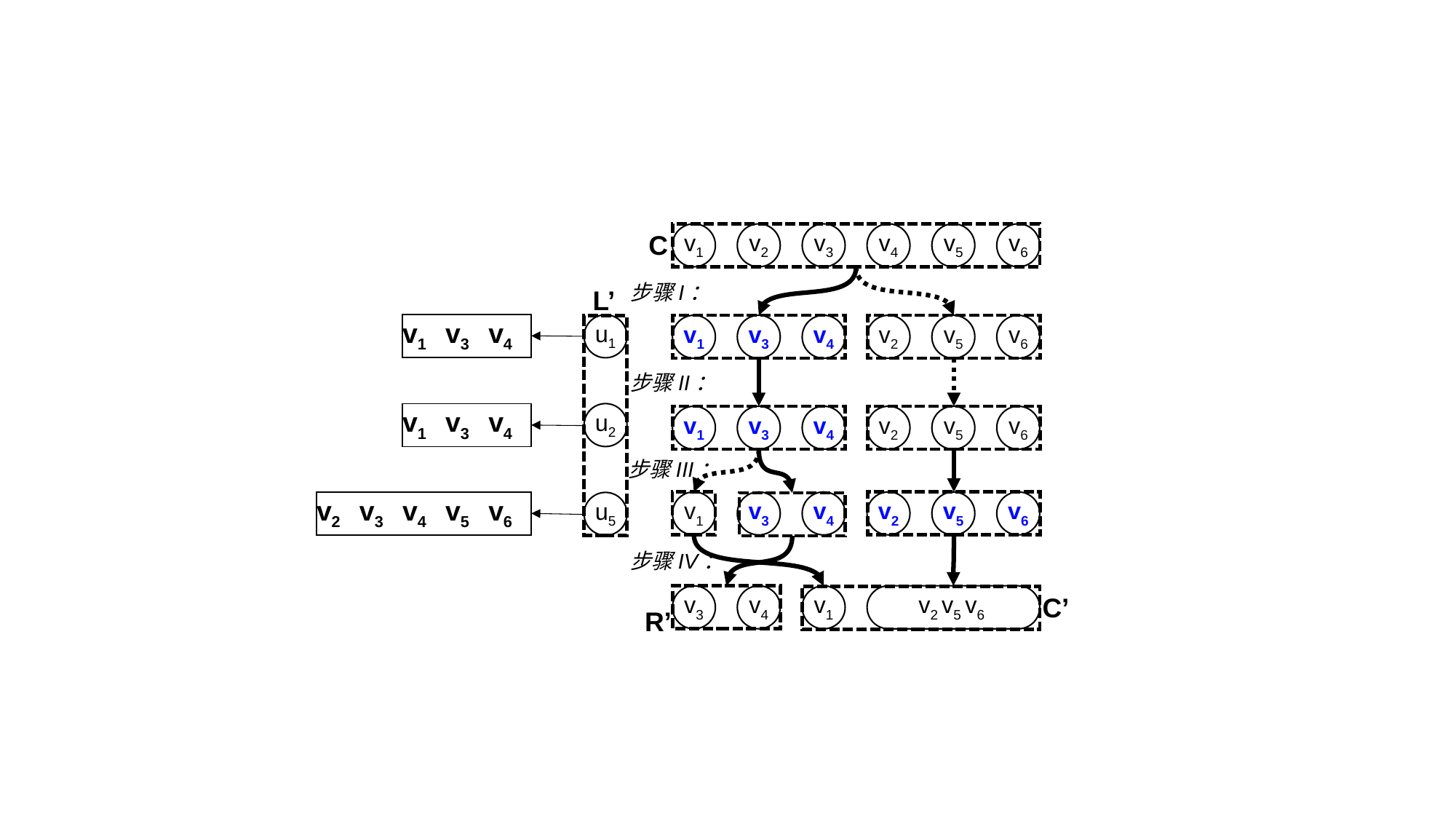

v1
v2
v3
v4
v5
v6

C
步骤I：
L’
| v1 | v3 | v4 |
| --- | --- | --- |
u1
v1
v3
v4
v2
v5
v6

步骤II：
| v1 | v3 | v4 |
| --- | --- | --- |
u2
v1
v3
v4
v2
v5
v6

步骤III：
| v2 | v3 | v4 | v5 | v6 |
| --- | --- | --- | --- | --- |
v1
v3
v4
v2
v5
v6

u5

步骤IV：
v3
v4
v1
v2 v5 v6

C’
R’